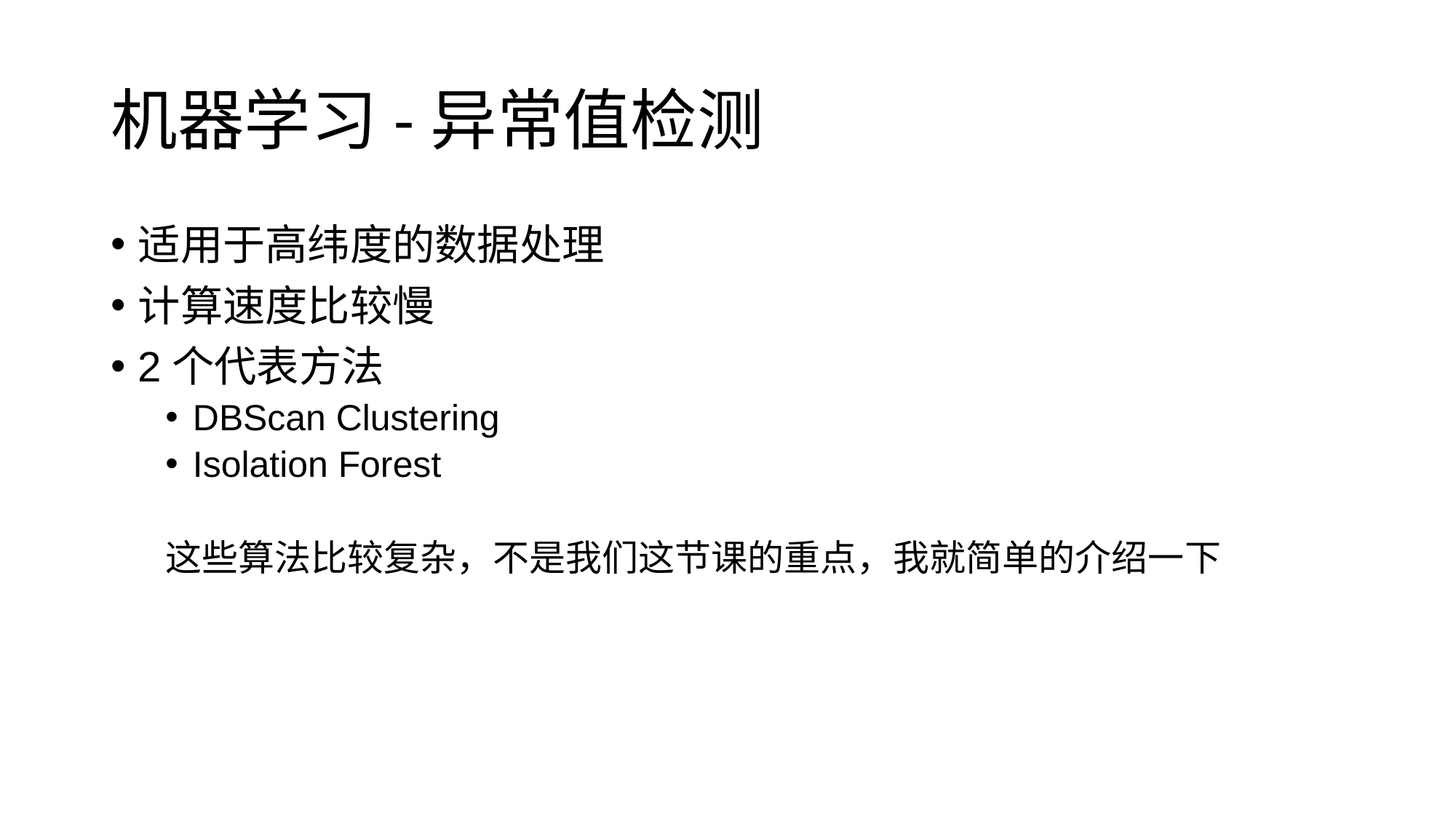

# 机器学习-异常值检测
适用于高纬度的数据处理
计算速度比较慢
2个代表方法
DBScan Clustering
Isolation Forest

这些算法比较复杂，不是我们这节课的重点，我就简单的介绍一下